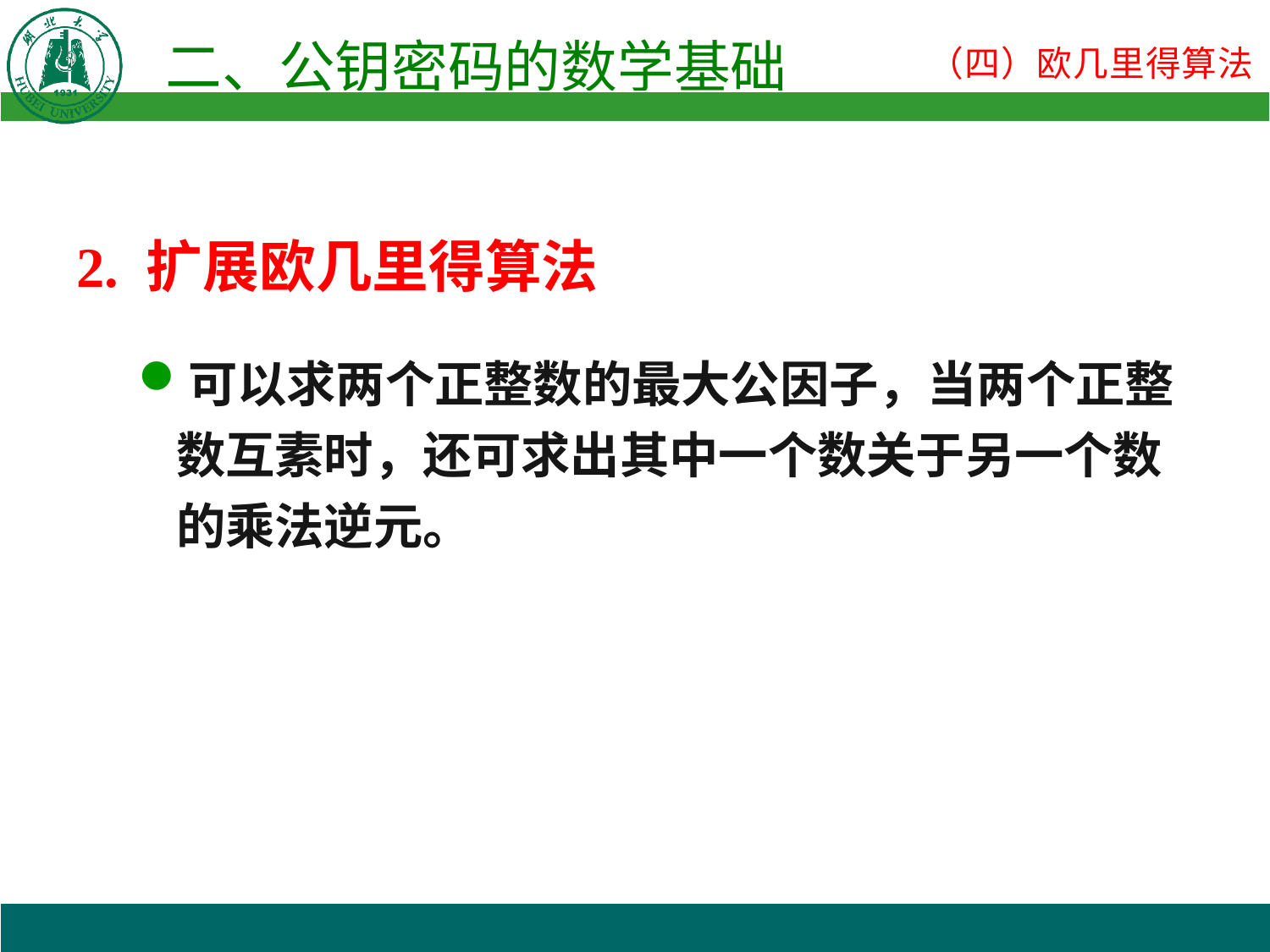

2. 扩展欧几里得算法
可以求两个正整数的最大公因子，当两个正整数互素时，还可求出其中一个数关于另一个数的乘法逆元。